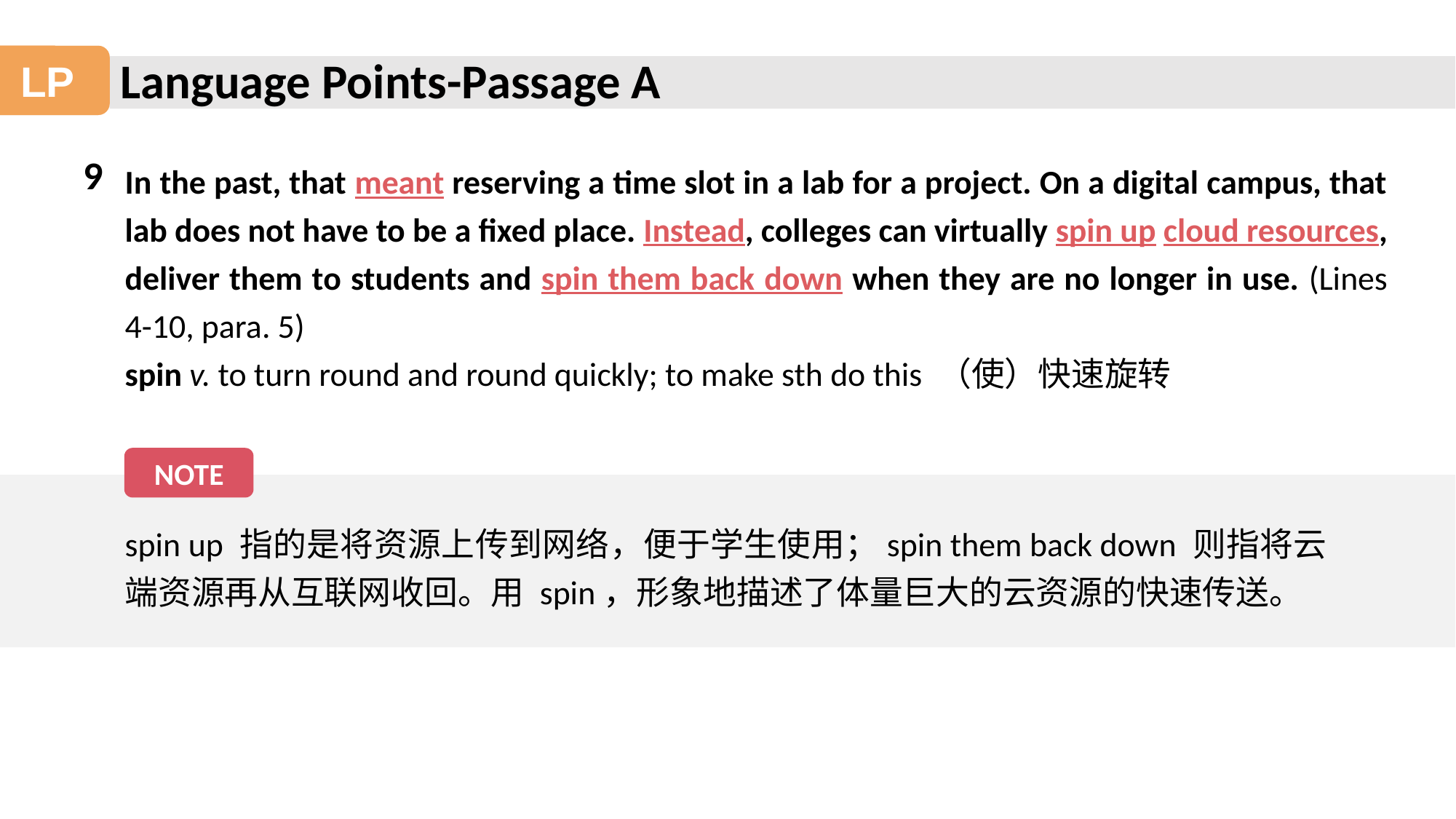

Language Points-Passage A
LP

9
In the past, that meant reserving a time slot in a lab for a project. On a digital campus, that lab does not have to be a fixed place. Instead, colleges can virtually spin up cloud resources, deliver them to students and spin them back down when they are no longer in use. (Lines 4-10, para. 5)
spin v. to turn round and round quickly; to make sth do this （使）快速旋转
NOTE

spin up 指的是将资源上传到网络，便于学生使用；spin them back down 则指将云端资源再从互联网收回。用 spin，形象地描述了体量巨大的云资源的快速传送。